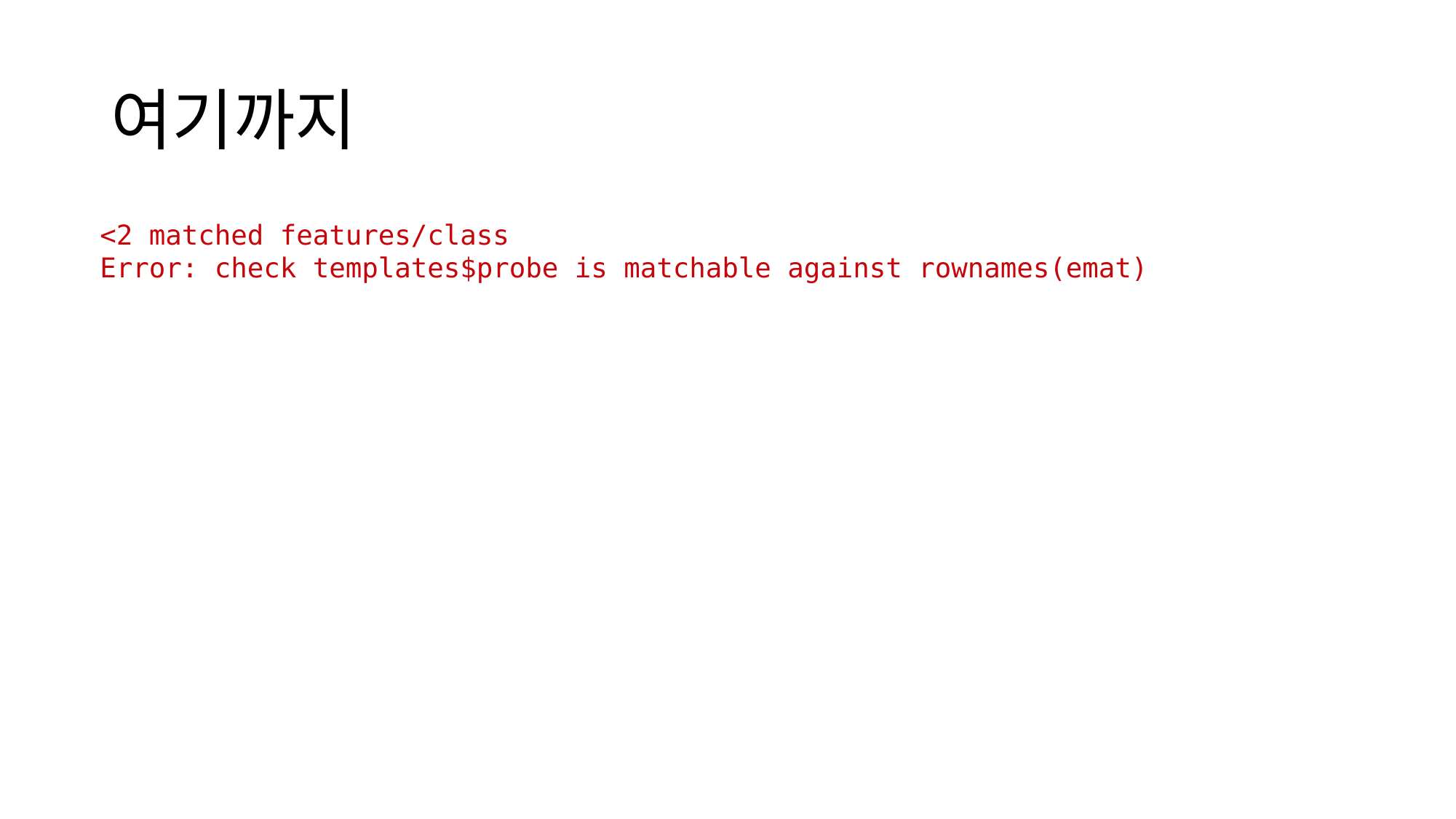

# 여기까지
<2 matched features/class
Error: check templates$probe is matchable against rownames(emat)